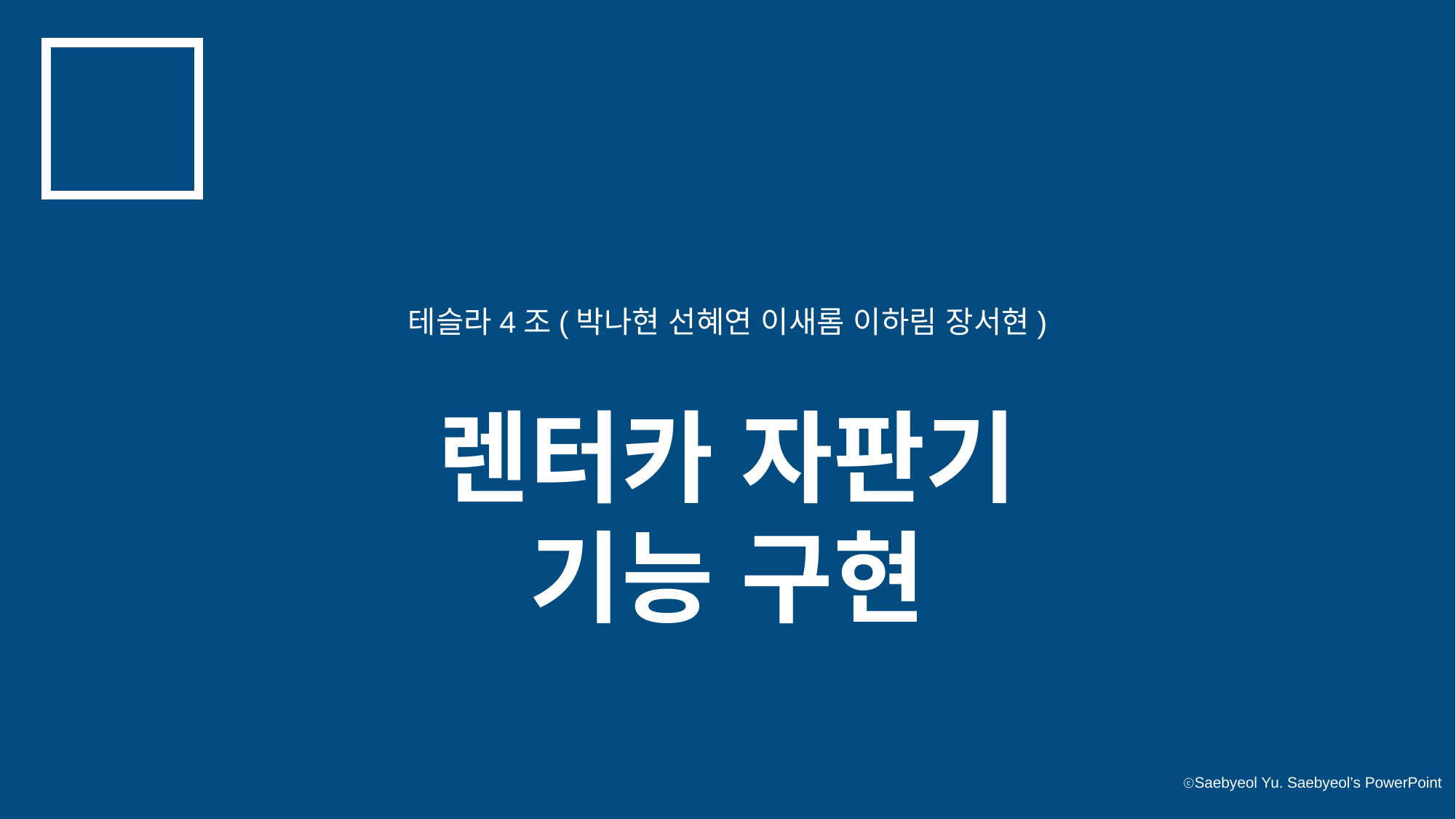

테슬라4조(박나현 선혜연 이새롬 이하림 장서현)
렌터카 자판기
기능 구현